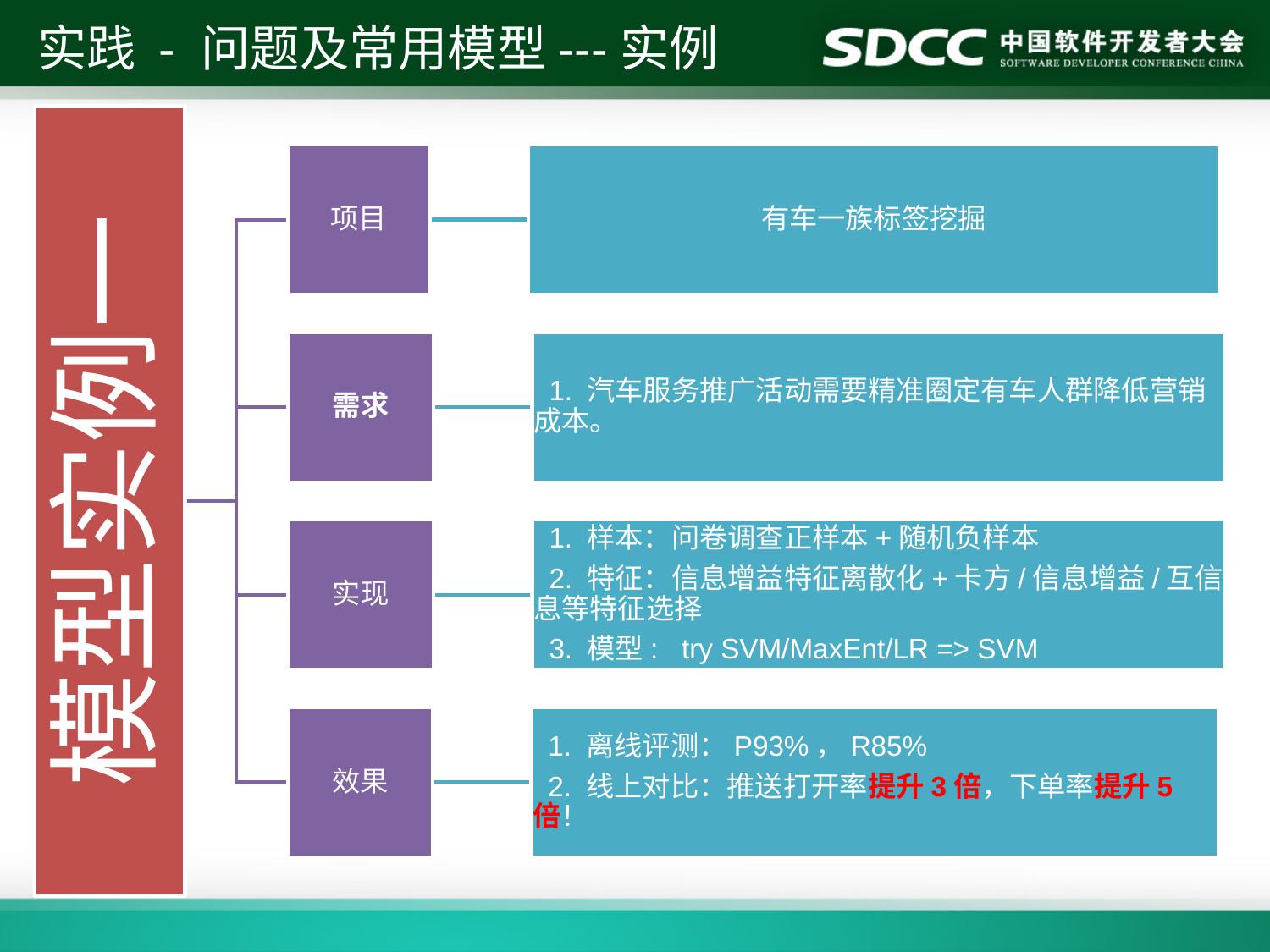

# 实践 - 问题及常用模型---实例

模型实例一
项目
有车一族标签挖掘
需求
  1. 汽车服务推广活动需要精准圈定有车人群降低营销成本。
实现
  1. 样本：问卷调查正样本+随机负样本
  2. 特征：信息增益特征离散化+卡方/信息增益/互信息等特征选择
  3. 模型:   try SVM/MaxEnt/LR => SVM
效果
  1. 离线评测：P93%，R85%
  2. 线上对比：推送打开率提升3倍，下单率提升5倍！